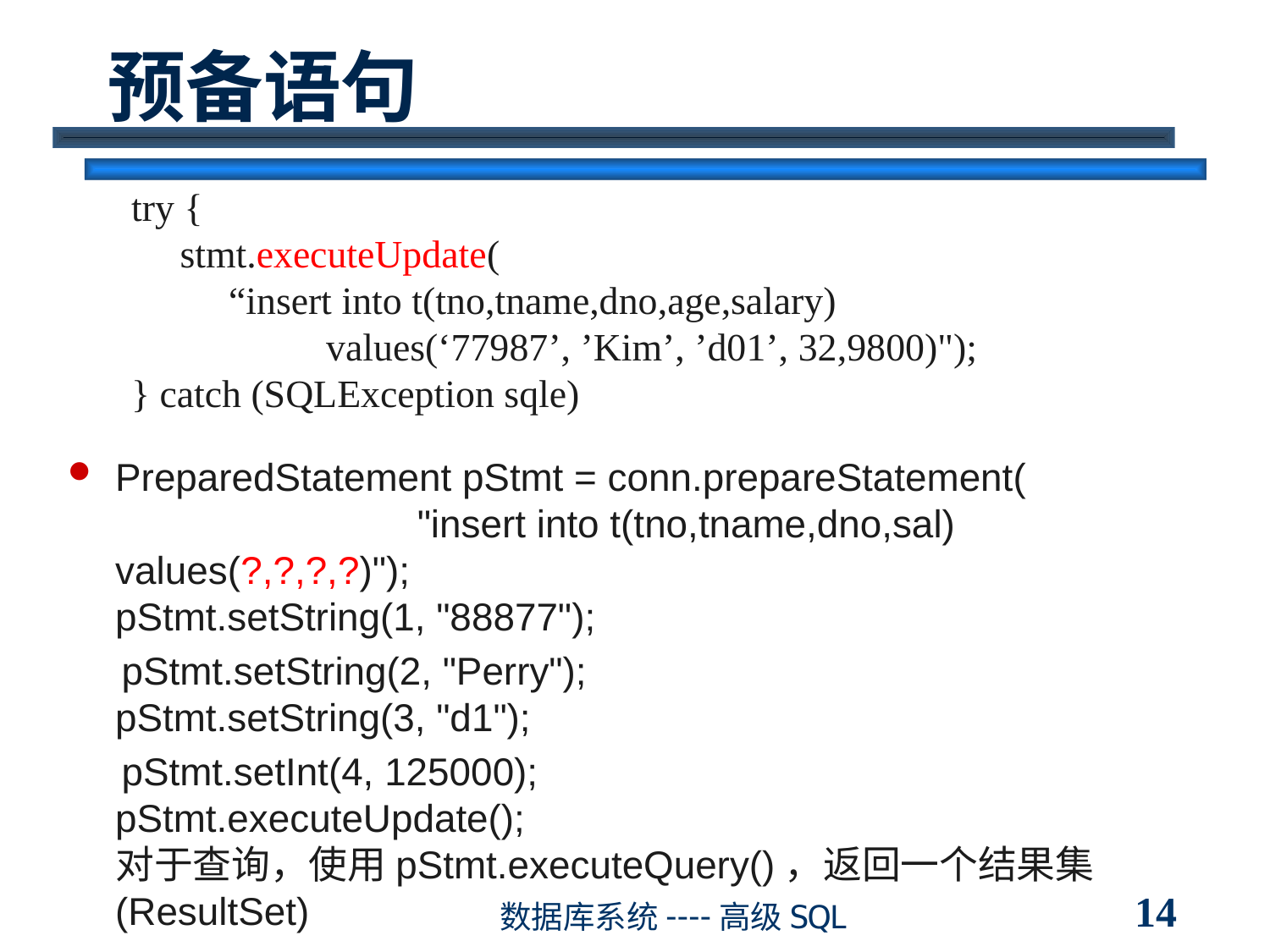

# 预备语句
try {
     stmt.executeUpdate(
          “insert into t(tno,tname,dno,age,salary)
                    values(‘77987’, ’Kim’, ’d01’, 32,9800)");
} catch (SQLException sqle)
PreparedStatement pStmt = conn.prepareStatement(
                            "insert into t(tno,tname,dno,sal)  values(?,?,?,?)");
pStmt.setString(1, "88877");
     pStmt.setString(2, "Perry");
pStmt.setString(3, "d1");
     pStmt.setInt(4, 125000);
pStmt.executeUpdate();
对于查询，使用pStmt.executeQuery()，返回一个结果集(ResultSet)
14
数据库系统----高级SQL